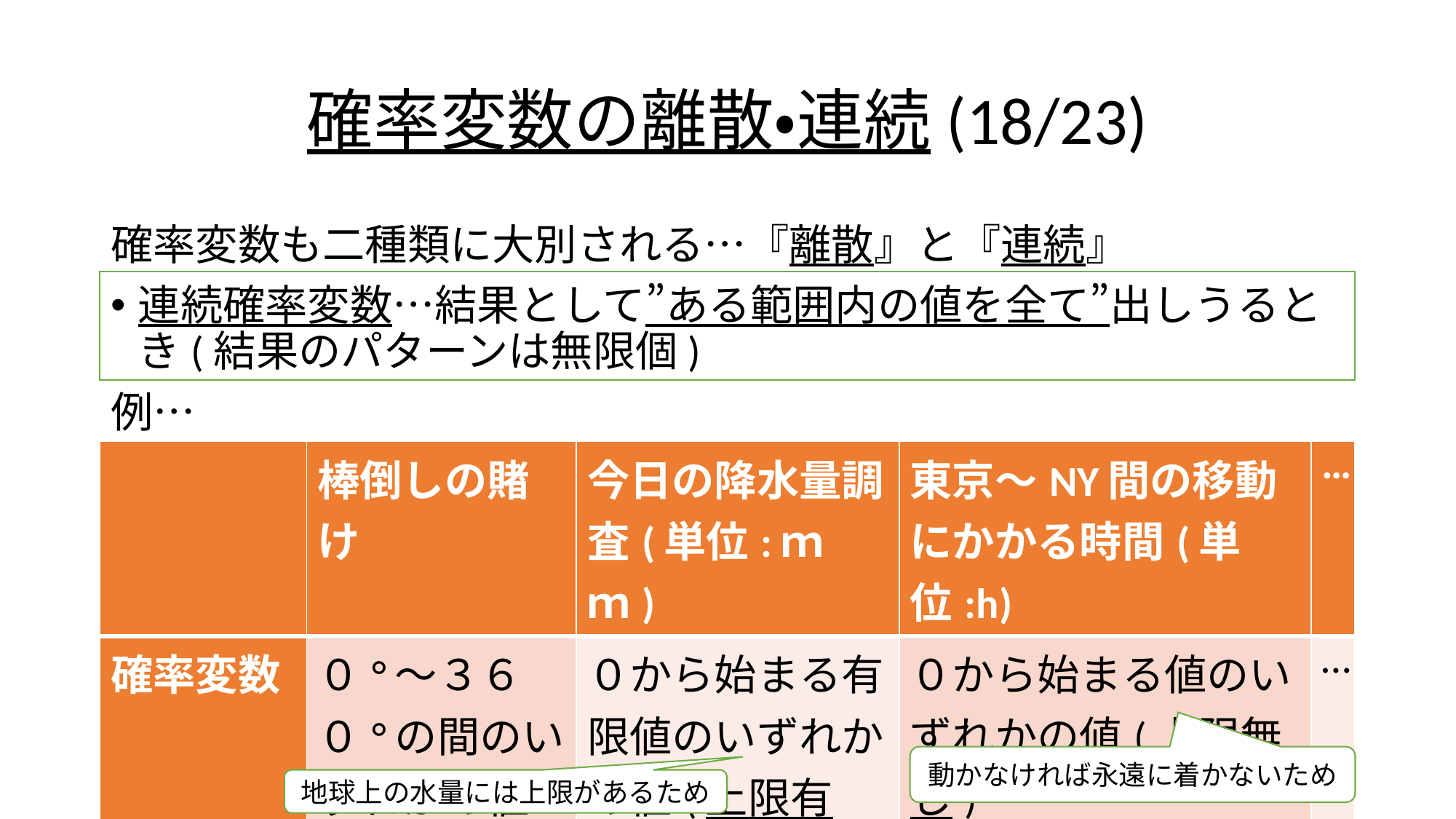

# 確率変数の離散・連続(18/23)
確率変数も二種類に大別される…『離散』と『連続』
連続確率変数…結果として”ある範囲内の値を全て”出しうるとき(結果のパターンは無限個)
例…

|  | 棒倒しの賭け | 今日の降水量調査(単位:ｍｍ) | 東京～NY間の移動にかかる時間(単位:h) | … |
| --- | --- | --- | --- | --- |
| 確率変数 | ０°～３６０°の間のいずれかの値 | ０から始まる有限値のいずれかの値(上限有り) | ０から始まる値のいずれかの値(上限無し) | … |
動かなければ永遠に着かないため
地球上の水量には上限があるため